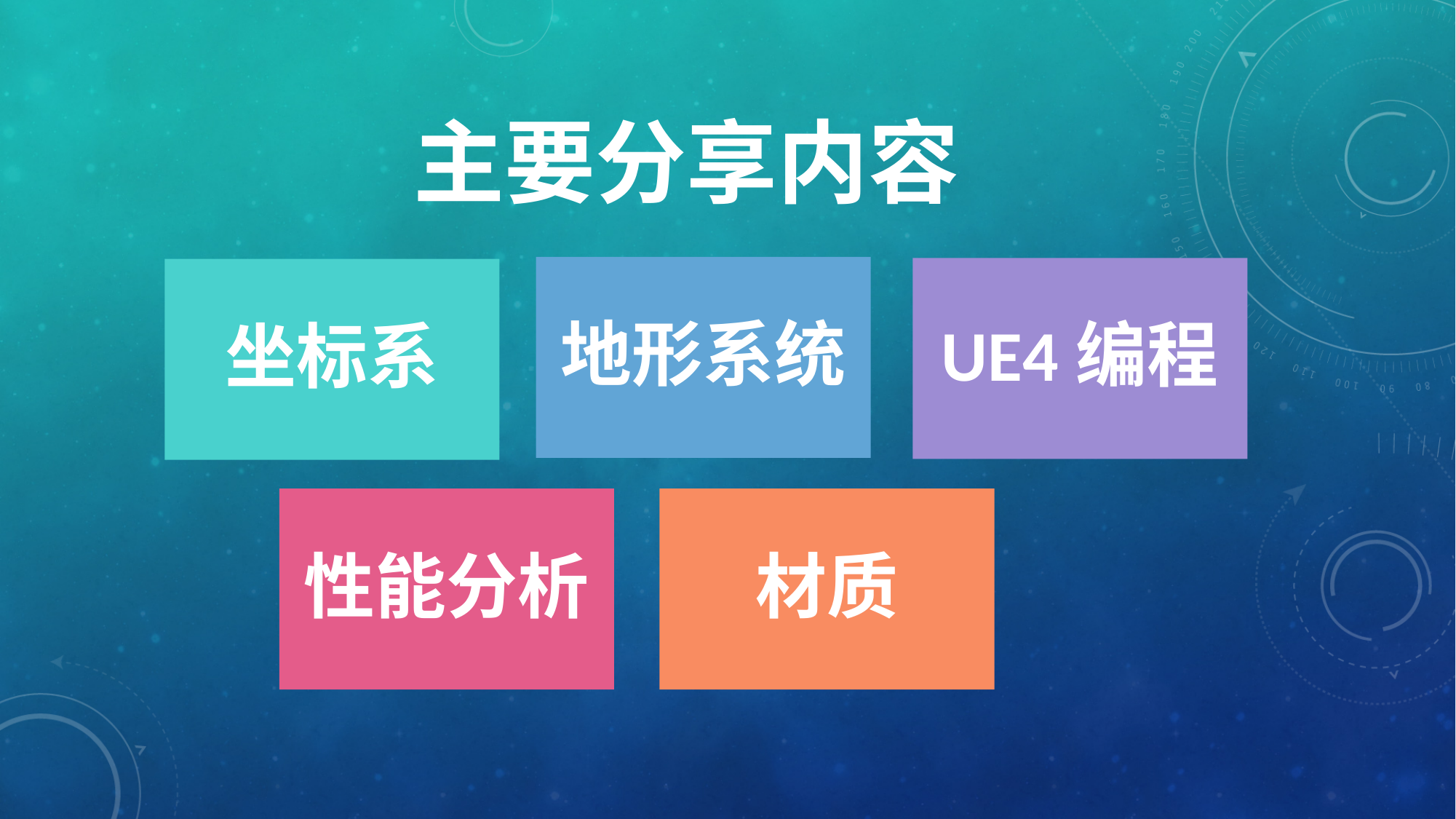

# 主要分享内容
坐标系
地形系统
UE4编程
性能分析
材质